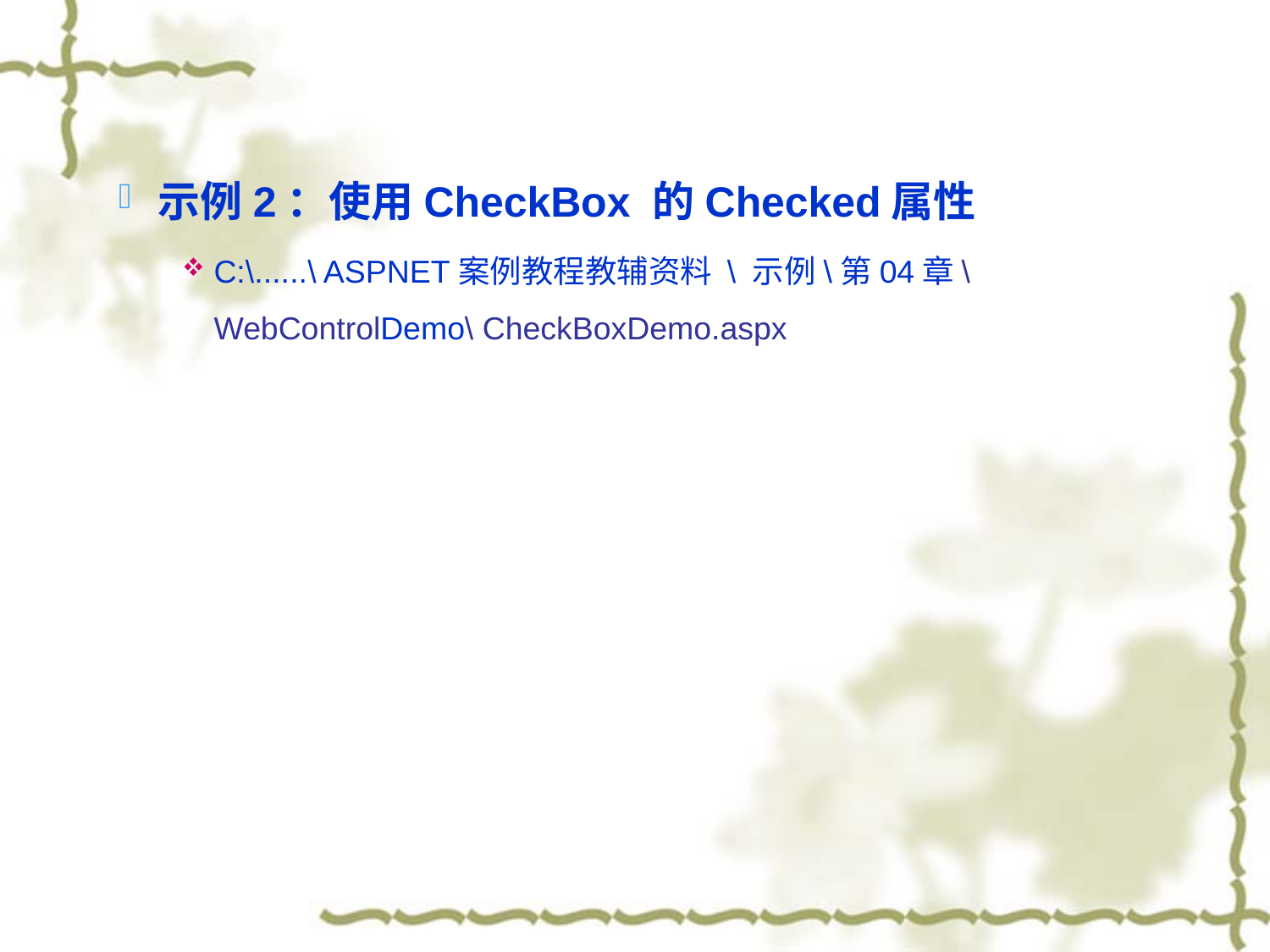

示例2：使用CheckBox 的Checked属性
C:\......\ ASPNET案例教程教辅资料 \ 示例\第04章\WebControlDemo\ CheckBoxDemo.aspx